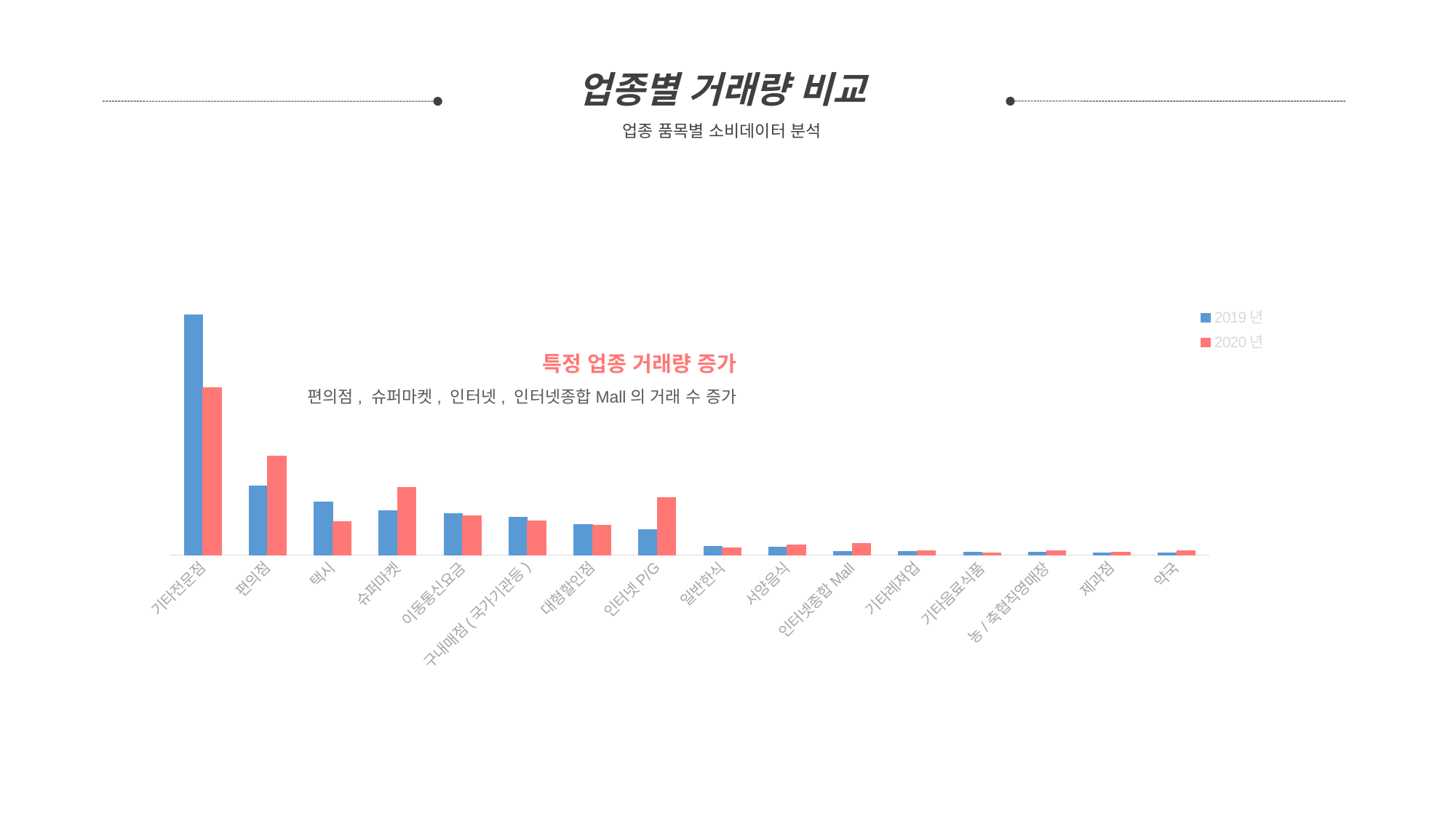

업종별 거래량 비교
업종 품목별 소비데이터 분석

### Chart

| Category | 2019년 | 2020년 |
|---|---|---|
| 기타전문점 | 851217.0 | 593682.0 |
| 편의점 | 244300.0 | 351651.0 |
| 택시 | 188214.0 | 118501.0 |
| 슈퍼마켓 | 156792.0 | 240242.0 |
| 이동통신요금 | 147163.0 | 138781.0 |
| 구내매점(국가기관등) | 133872.0 | 119654.0 |
| 대형할인점 | 108887.0 | 104098.0 |
| 인터넷P/G | 89368.0 | 204003.0 |
| 일반한식 | 30446.0 | 26210.0 |
| 서양음식 | 27545.0 | 36737.0 |
| 인터넷종합Mall | 12738.0 | 39614.0 |
| 기타레져업 | 11033.0 | 14540.0 |
| 기타음료식품 | 10015.0 | 8257.0 |
| 농/축협직영매장 | 9272.0 | 14049.0 |
| 제과점 | 7925.0 | 9307.0 |
| 약국 | 7169.0 | 13773.0 |
특정 업종 거래량 증가
편의점, 슈퍼마켓, 인터넷, 인터넷종합Mall의 거래 수 증가